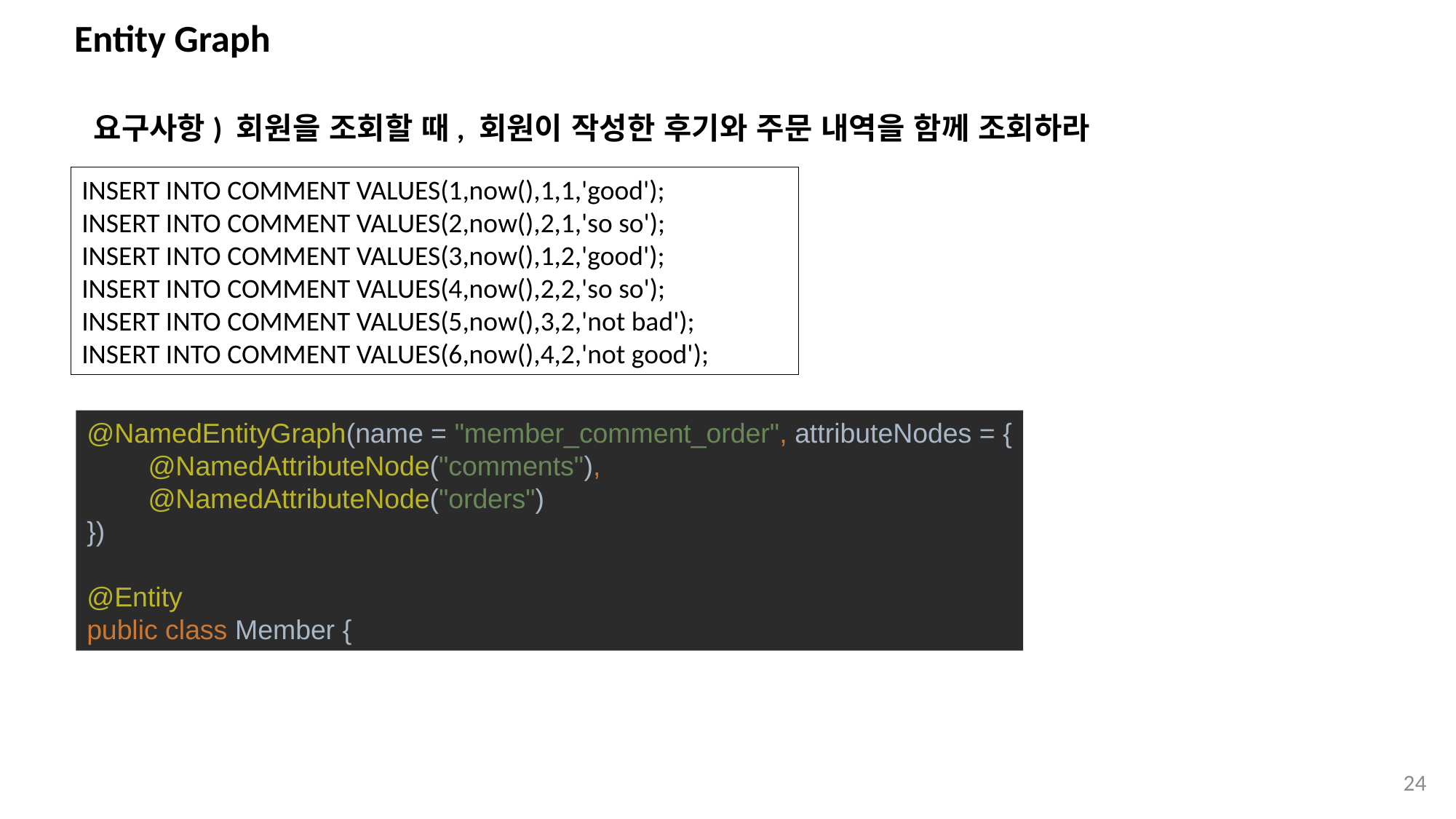

# Entity Graph
요구사항) 회원을 조회할 때, 회원이 작성한 후기와 주문 내역을 함께 조회하라
INSERT INTO COMMENT VALUES(1,now(),1,1,'good');
INSERT INTO COMMENT VALUES(2,now(),2,1,'so so');
INSERT INTO COMMENT VALUES(3,now(),1,2,'good');
INSERT INTO COMMENT VALUES(4,now(),2,2,'so so');
INSERT INTO COMMENT VALUES(5,now(),3,2,'not bad');
INSERT INTO COMMENT VALUES(6,now(),4,2,'not good');
@NamedEntityGraph(name = "member_comment_order", attributeNodes = {
        @NamedAttributeNode("comments"),
        @NamedAttributeNode("orders")
})
@Entity
public class Member {
24